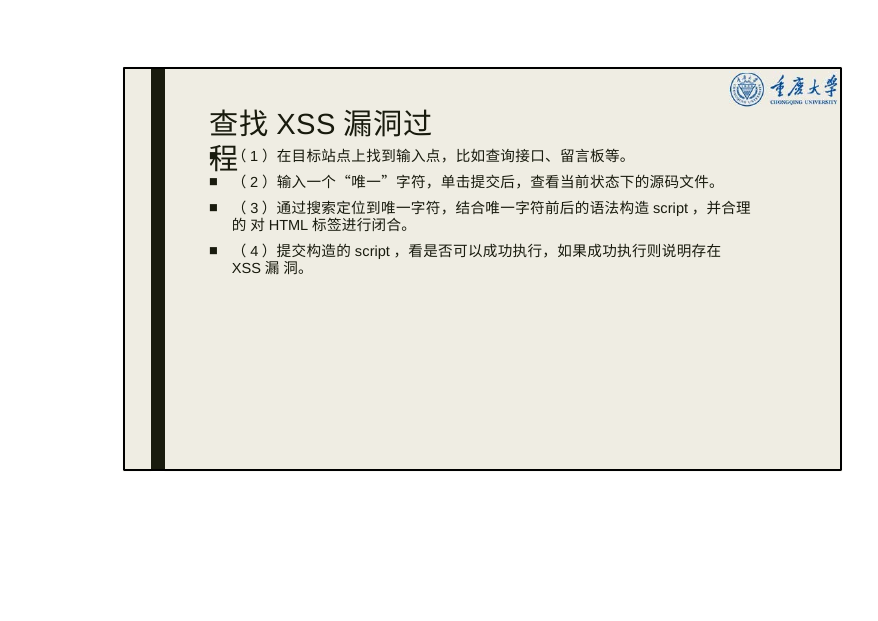

# 查找XSS漏洞过程
（1）在目标站点上找到输入点，比如查询接口、留言板等。
（2）输入一个“唯一”字符，单击提交后，查看当前状态下的源码文件。
（3）通过搜索定位到唯一字符，结合唯一字符前后的语法构造script，并合理的 对HTML标签进行闭合。
（4）提交构造的script，看是否可以成功执行，如果成功执行则说明存在XSS漏 洞。